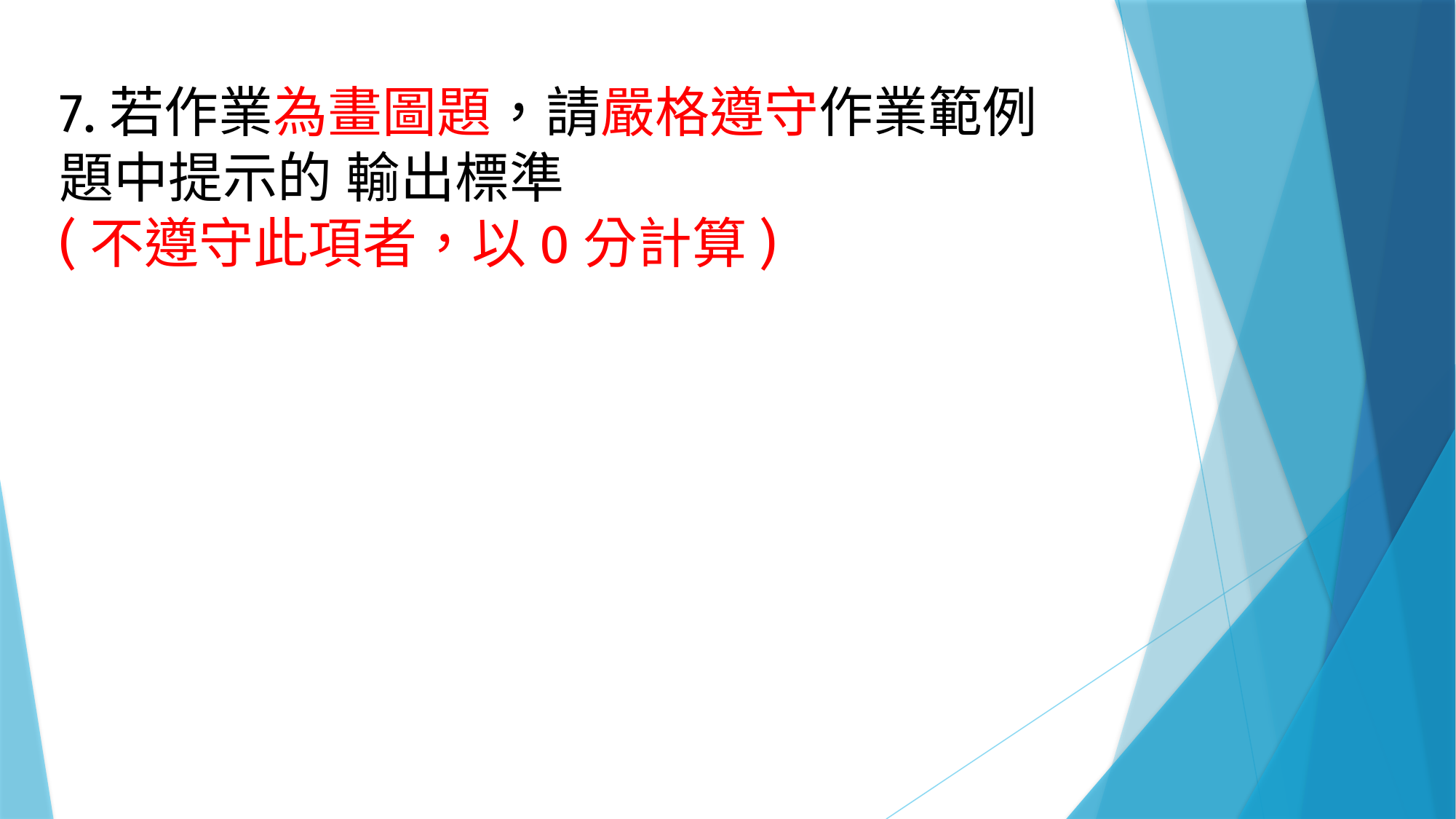

7.若作業為畫圖題，請嚴格遵守作業範例題中提示的 輸出標準
(不遵守此項者，以0分計算)